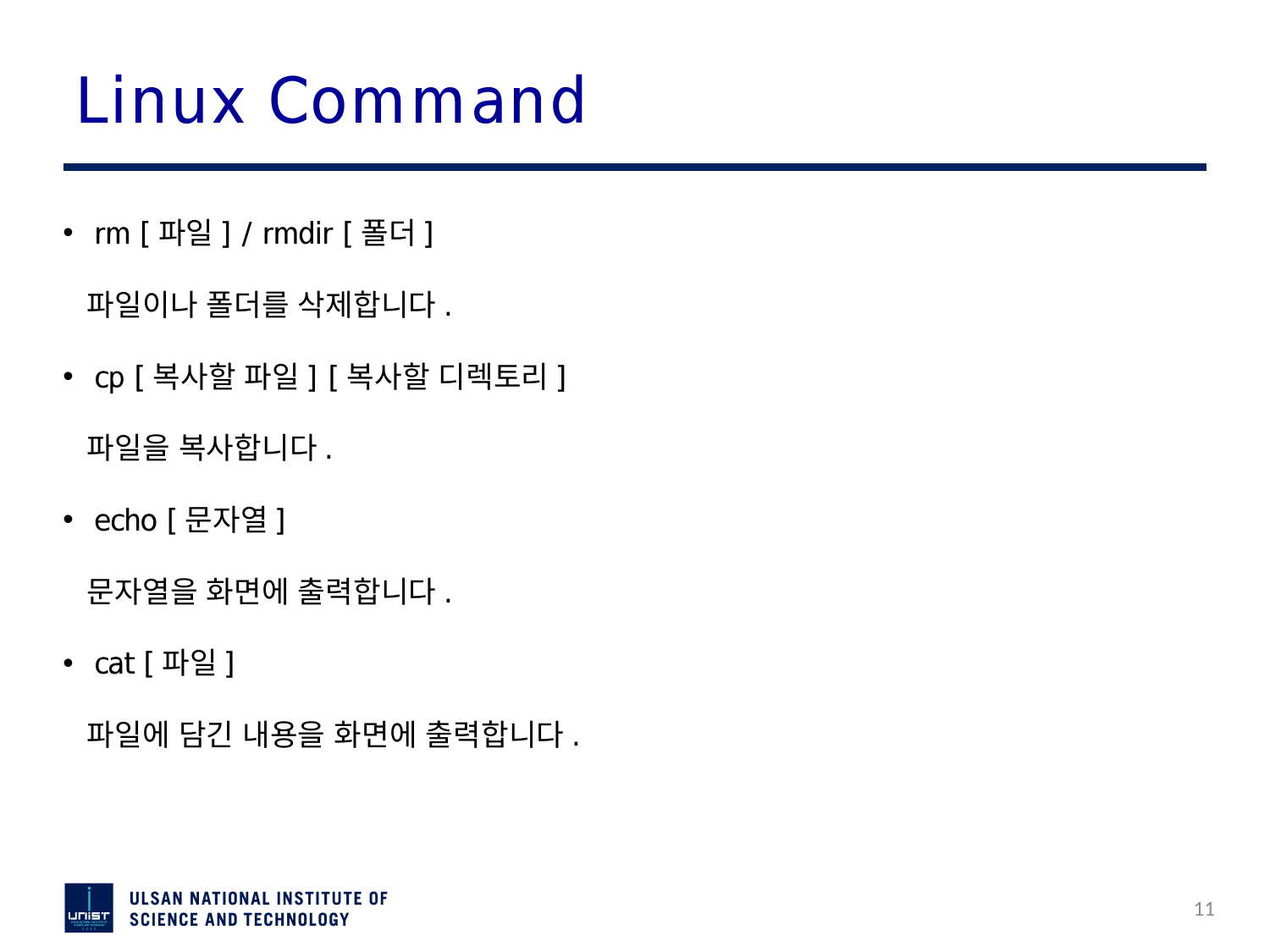

# Linux Command
rm [파일] / rmdir [폴더]
  파일이나 폴더를 삭제합니다.
cp [복사할 파일] [복사할 디렉토리]
  파일을 복사합니다.
echo [문자열]
  문자열을 화면에 출력합니다.
cat [파일]
  파일에 담긴 내용을 화면에 출력합니다.